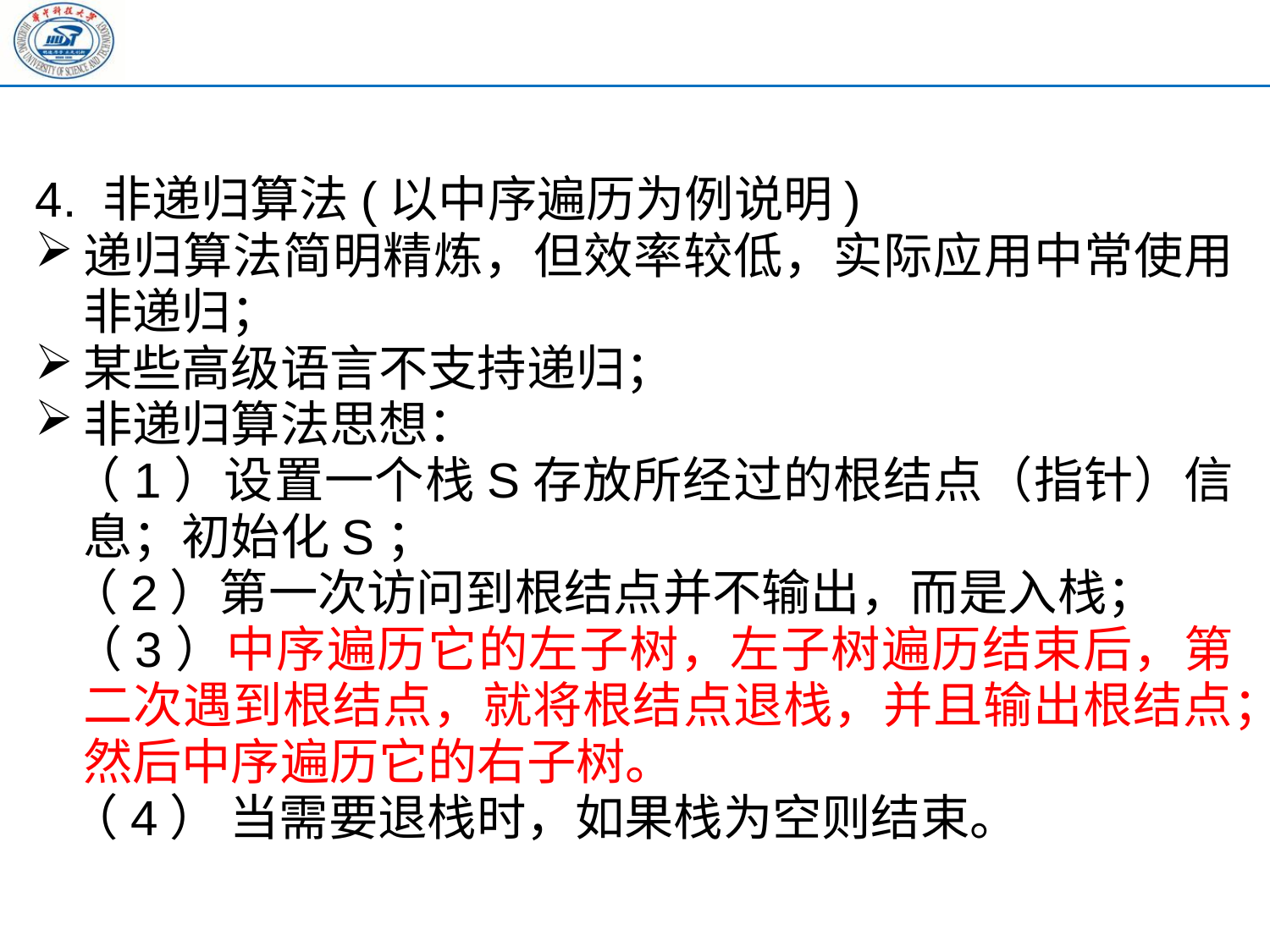

4. 非递归算法(以中序遍历为例说明)
递归算法简明精炼，但效率较低，实际应用中常使用非递归；
某些高级语言不支持递归；
非递归算法思想：
  （1）设置一个栈S存放所经过的根结点（指针）信息；初始化S；
  （2）第一次访问到根结点并不输出，而是入栈；
  （3）中序遍历它的左子树，左子树遍历结束后，第二次遇到根结点，就将根结点退栈，并且输出根结点；然后中序遍历它的右子树。
  （4） 当需要退栈时，如果栈为空则结束。